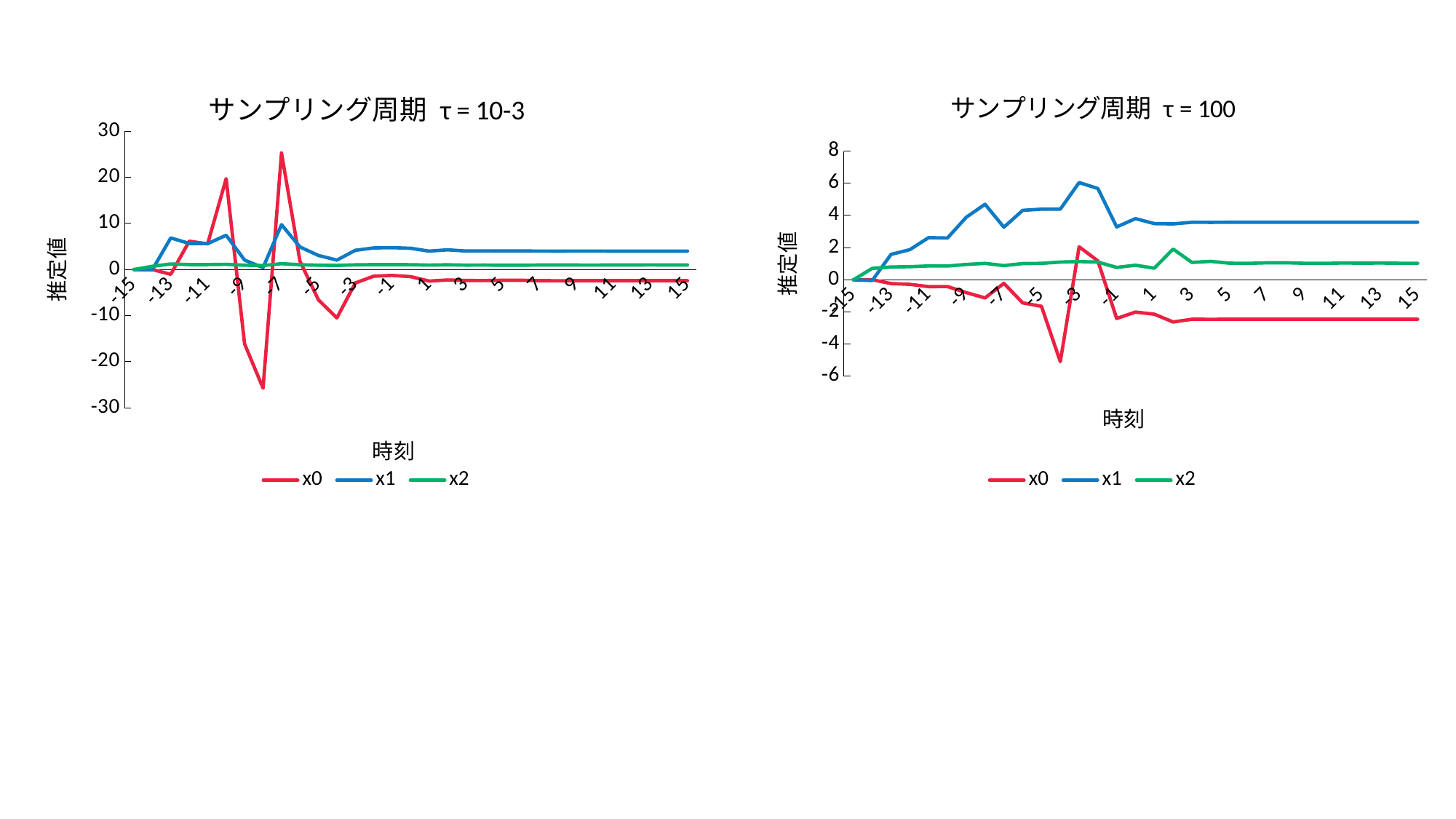

### Chart: サンプリング周期 τ = 10-3

| Category | x0 | x1 | x2 |
|---|---|---|---|
| -15 | 0.0 | 0.0 | 0.0 |
| -14 | 0.00361485729336412 | -0.0506080020715085 | 0.708512100345727 |
| -13 | -1.02492411828165 | 6.86401997643316 | 1.20752208463712 |
| -12 | 6.14555932467703 | 5.65831106443742 | 1.08220071832381 |
| -11 | 5.57594351405759 | 5.62417647767403 | 1.08280169770976 |
| -10 | 19.7109239057918 | 7.43666344531409 | 1.13782846325651 |
| -9 | -16.1289230729206 | 2.05776329121652 | 0.940663998736696 |
| -8 | -25.730080664175 | 0.417771454248106 | 0.87288456360838 |
| -7 | 25.2772418173749 | 9.730363892562 | 1.28013825769107 |
| -6 | 1.81959197256123 | 4.90445355940428 | 1.0480564100332 |
| -5 | -6.57464168391902 | 3.0609798865171 | 0.954480386470999 |
| -4 | -10.4937951189311 | 2.04854341415419 | 0.895829863065745 |
| -3 | -2.91404934304941 | 4.17665256020904 | 1.02861718857508 |
| -2 | -1.43199101515335 | 4.69311780118053 | 1.06775730278283 |
| -1 | -1.26867575041217 | 4.75726713049569 | 1.07321899678382 |
| 0 | -1.54140645147458 | 4.61418183925331 | 1.05714741507894 |
| 1 | -2.51058449946448 | 3.99741951795327 | 0.974051638908241 |
| 2 | -2.25348727751143 | 4.28111671954501 | 1.03177259121419 |
| 3 | -2.37475020748547 | 4.02009268365088 | 0.960110701384265 |
| 4 | -2.39970940358448 | 4.05217516298071 | 0.978460804614776 |
| 5 | -2.32523648925239 | 4.02207417626522 | 0.944591499220607 |
| 6 | -2.3219267347904 | 4.02222344425597 | 0.943273272974695 |
| 7 | -2.41817035039614 | 4.00445208869753 | 0.986833784942844 |
| 8 | -2.43312096537723 | 3.99893356615444 | 0.996802700327232 |
| 9 | -2.41116983588136 | 4.00900907650577 | 0.976988327716373 |
| 10 | -2.40902643175582 | 4.01025875711652 | 0.973905595778359 |
| 11 | -2.4225992857264 | 4.00145017648888 | 0.999696198562101 |
| 12 | -2.42126786144208 | 4.00242770840262 | 0.996134749921798 |
| 13 | -2.42416896818542 | 4.00012502320723 | 1.00590271764193 |
| 14 | -2.42219803353641 | 4.00183501628231 | 0.997282640070146 |
| 15 | -2.42163142112945 | 4.00236086749855 | 0.994251378070644 |

### Chart: サンプリング周期 τ = 100

| Category | x0 | x1 | x2 |
|---|---|---|---|
| -15 | 0.0 | 0.0 | 0.0 |
| -14 | 0.003614498 | -0.050602973 | 0.708512461 |
| -13 | -0.238833505 | 1.579318933 | 0.796351811 |
| -12 | -0.287166485 | 1.873323099 | 0.813225077 |
| -11 | -0.428073246 | 2.61995144 | 0.859284964 |
| -10 | -0.422849871 | 2.597022496 | 0.857747512 |
| -9 | -0.801423479 | 3.88762442 | 0.953113651 |
| -8 | -1.132219175 | 4.694160238 | 1.020035536 |
| -7 | -0.222365623 | 3.267793613 | 0.883244598 |
| -6 | -1.438206989 | 4.316710767 | 1.006272356 |
| -5 | -1.651950911 | 4.391121762 | 1.018855554 |
| -4 | -5.093424357 | 4.390032803 | 1.10284872 |
| -3 | 2.052260145 | 6.044219536 | 1.131958537 |
| -2 | 1.173433799 | 5.67235702 | 1.101127602 |
| -1 | -2.409411567 | 3.282882867 | 0.769722077 |
| 0 | -2.010379354 | 3.80252008 | 0.905424357 |
| 1 | -2.140534482 | 3.492011301 | 0.720936303 |
| 2 | -2.626337319 | 3.472557959 | 1.908753313 |
| 3 | -2.456022048 | 3.57441923 | 1.078122888 |
| 4 | -2.460068628 | 3.56911434 | 1.146861642 |
| 5 | -2.456901594 | 3.574578857 | 1.030249565 |
| 6 | -2.456752867 | 3.57489608 | 1.020036158 |
| 7 | -2.457067267 | 3.574102025 | 1.055755699 |
| 8 | -2.45707232 | 3.574087269 | 1.056640922 |
| 9 | -2.456944804 | 3.574509659 | 1.024080973 |
| 10 | -2.456924778 | 3.574583859 | 1.016931718 |
| 11 | -2.456972822 | 3.574387022 | 1.040105986 |
| 12 | -2.456959129 | 3.57444849 | 1.031422349 |
| 13 | -2.456968591 | 3.574402307 | 1.039131911 |
| 14 | -2.456956907 | 3.574463912 | 1.027134219 |
| 15 | -2.456953564 | 3.574482846 | 1.022879688 |